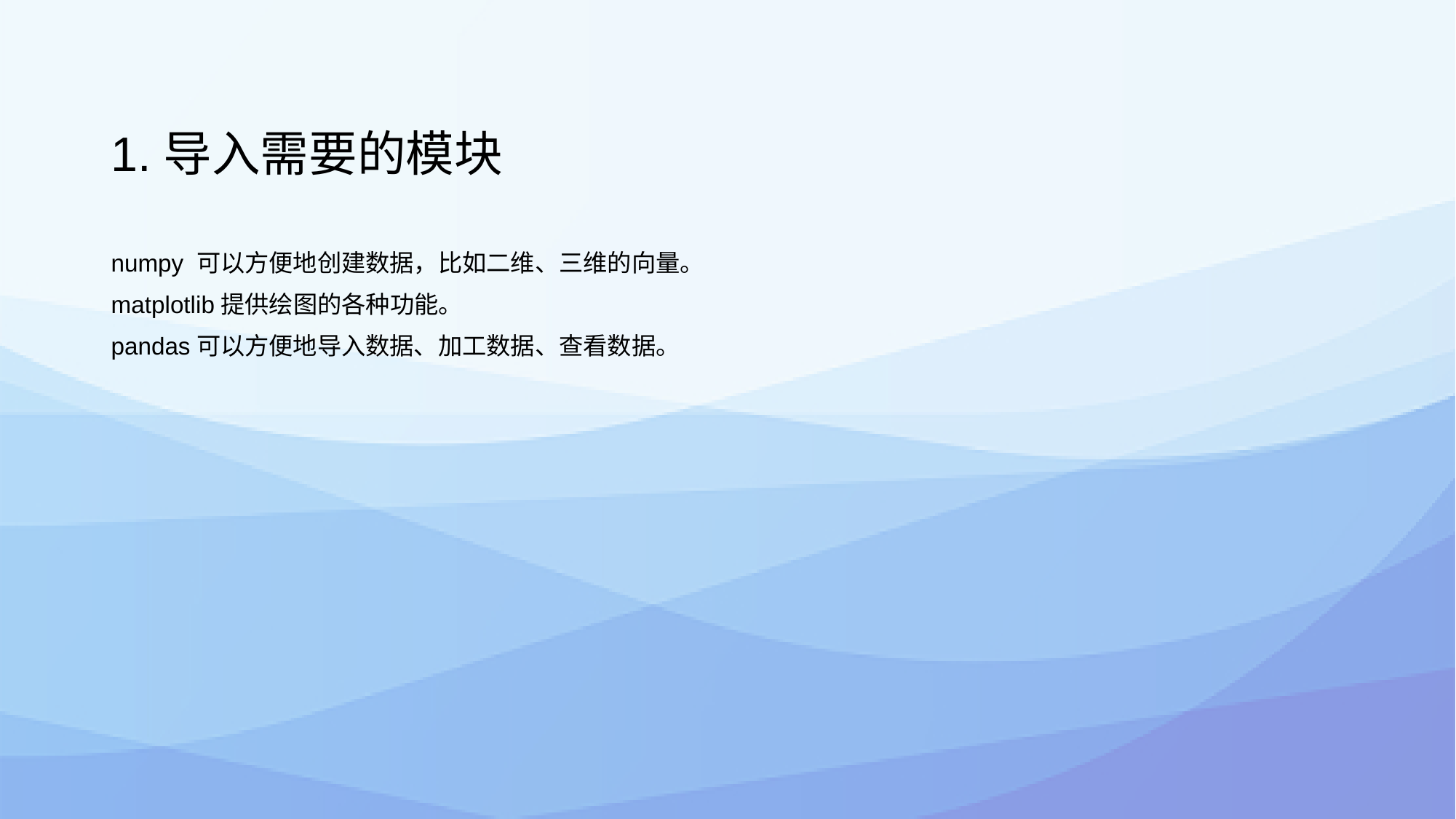

# 1.导入需要的模块
numpy 可以方便地创建数据，比如二维、三维的向量。
matplotlib提供绘图的各种功能。
pandas可以方便地导入数据、加工数据、查看数据。